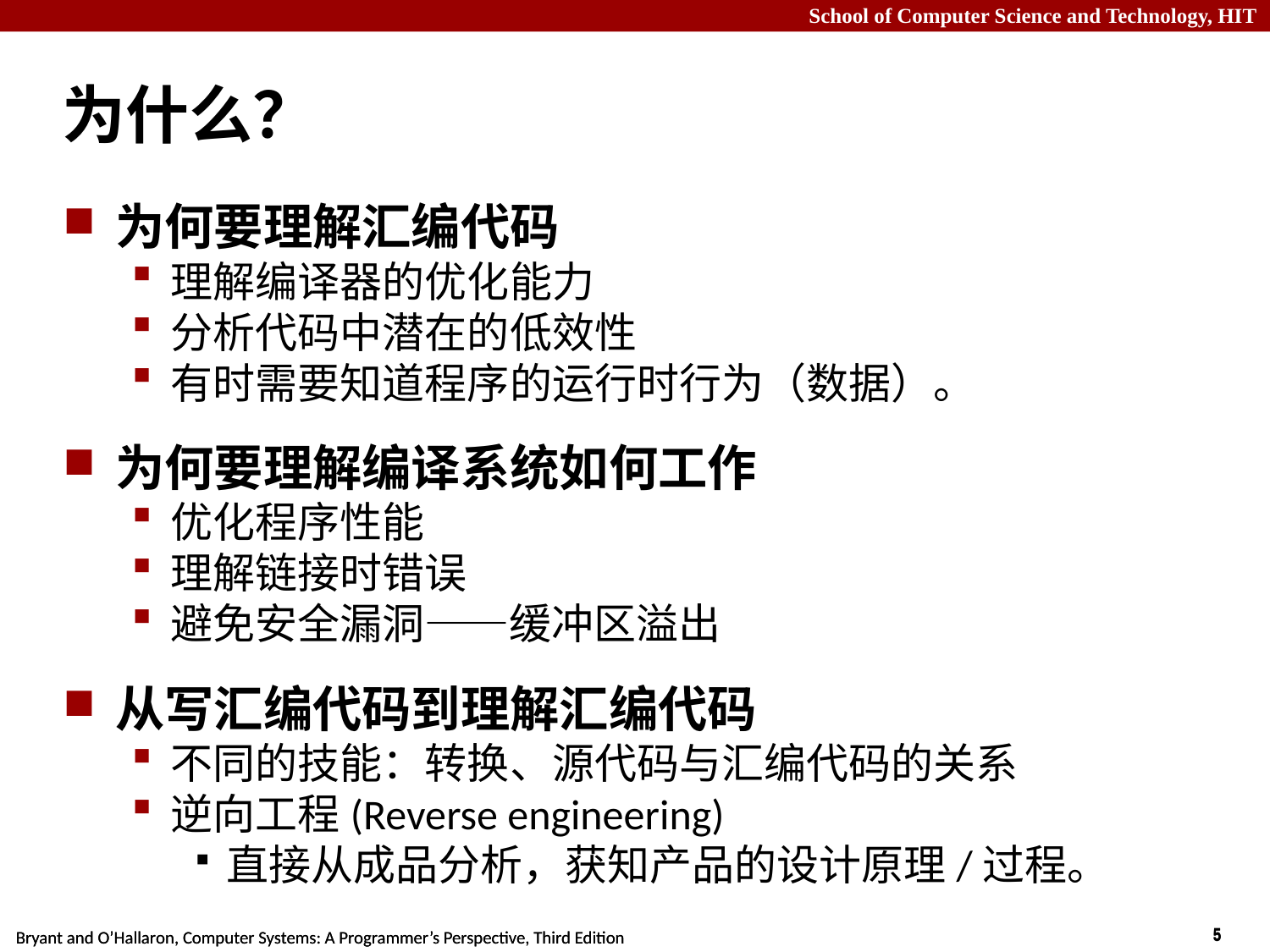

# 为什么？
为何要理解汇编代码
理解编译器的优化能力
分析代码中潜在的低效性
有时需要知道程序的运行时行为（数据）。
为何要理解编译系统如何工作
优化程序性能
理解链接时错误
避免安全漏洞——缓冲区溢出
从写汇编代码到理解汇编代码
不同的技能：转换、源代码与汇编代码的关系
逆向工程(Reverse engineering)
直接从成品分析，获知产品的设计原理/过程。